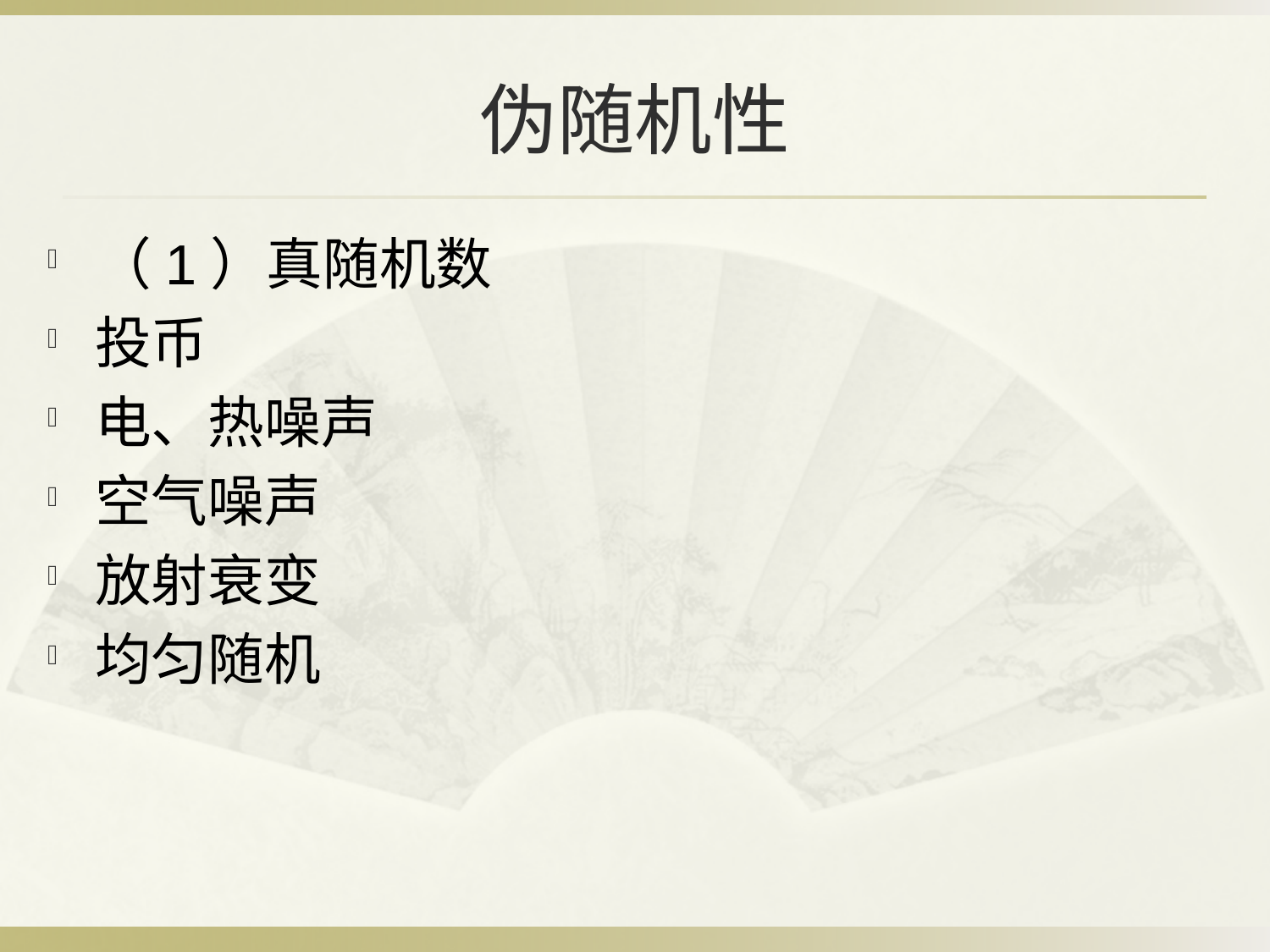

# 伪随机性
（1）真随机数
投币
电、热噪声
空气噪声
放射衰变
均匀随机